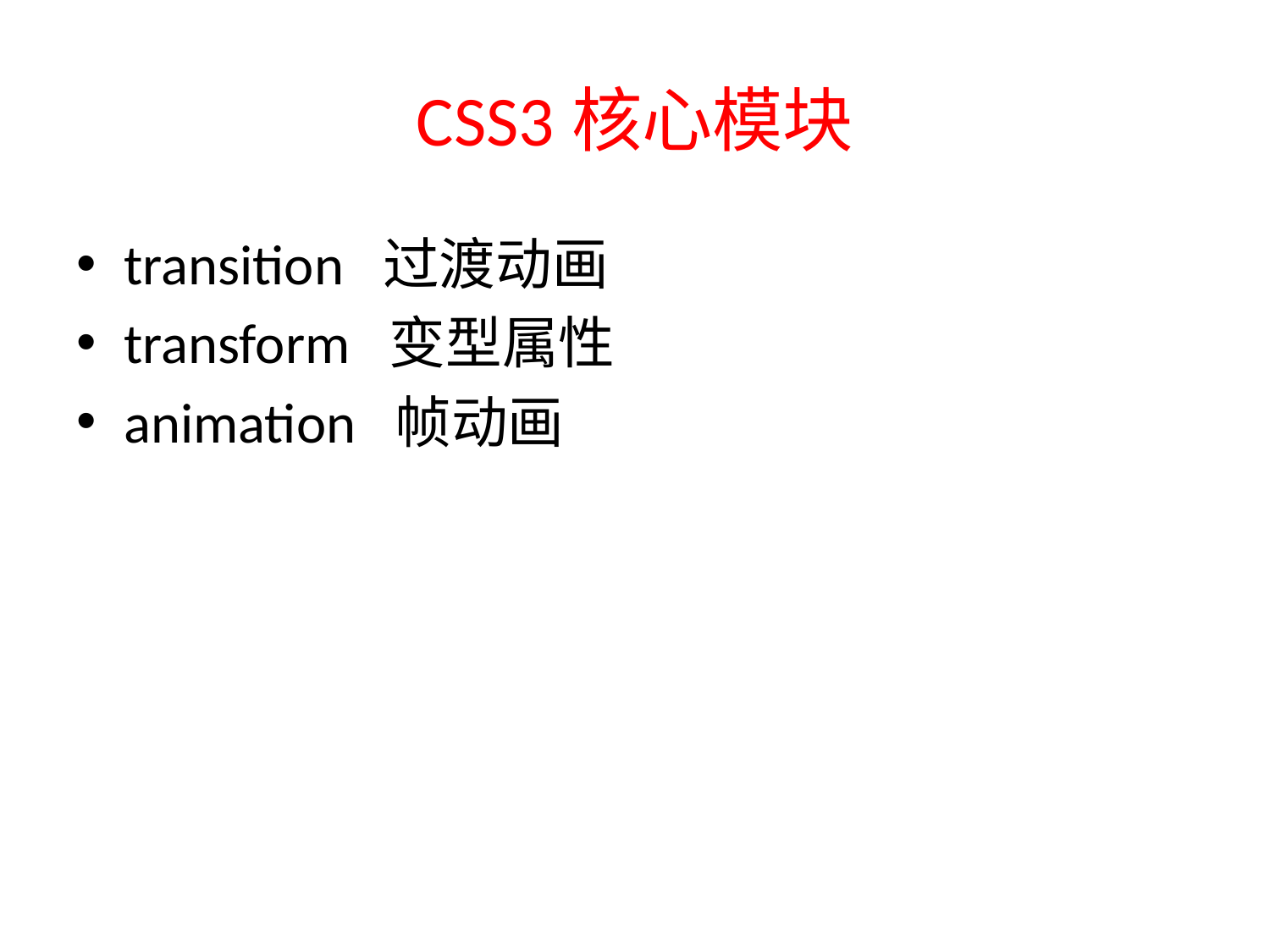

# CSS3核心模块
transition  过渡动画
transform  变型属性
animation  帧动画